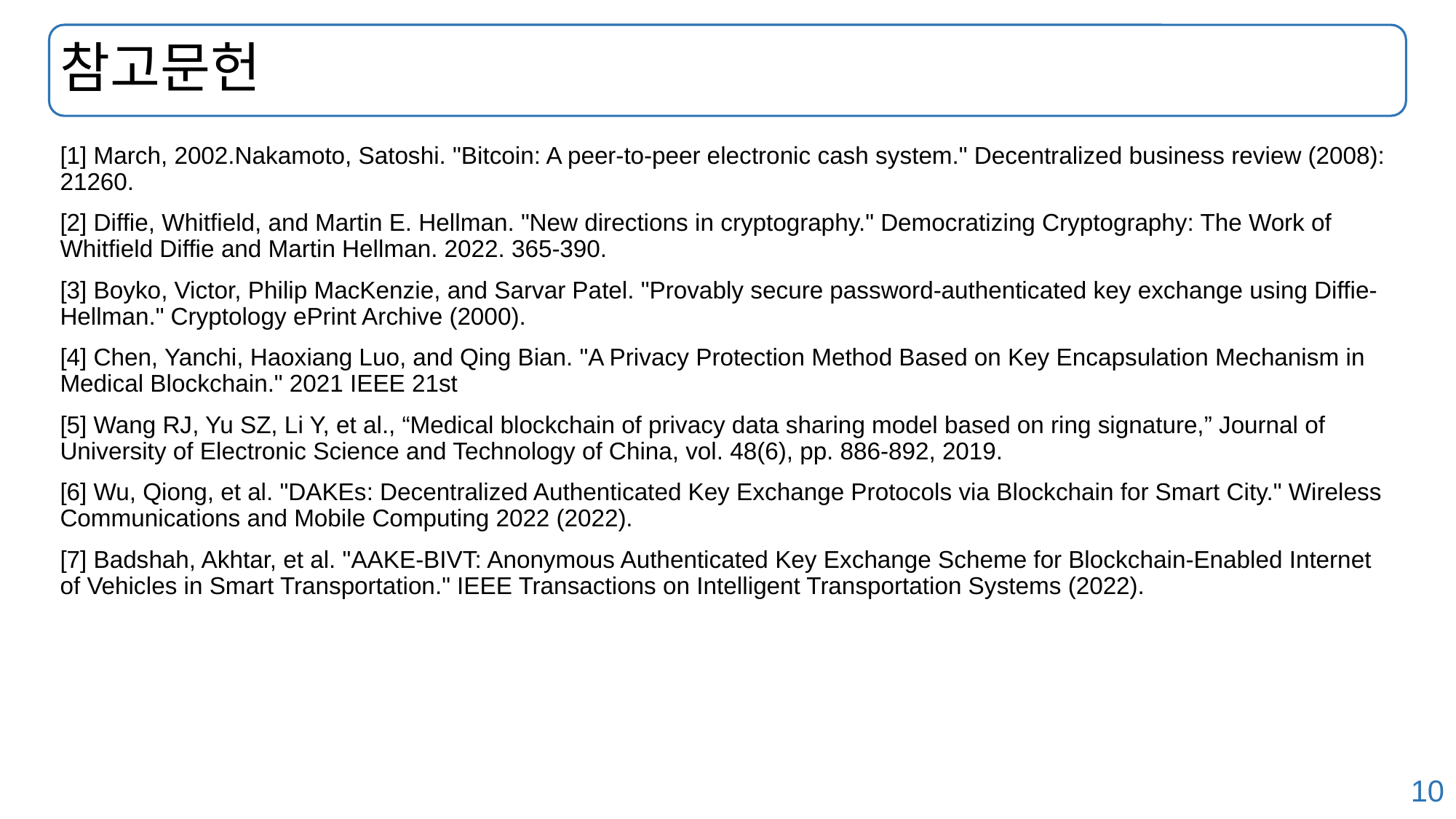

# 참고문헌
[1] March, 2002.Nakamoto, Satoshi. "Bitcoin: A peer-to-peer electronic cash system." Decentralized business review (2008): 21260.
[2] Diffie, Whitfield, and Martin E. Hellman. "New directions in cryptography." Democratizing Cryptography: The Work of Whitfield Diffie and Martin Hellman. 2022. 365-390.
[3] Boyko, Victor, Philip MacKenzie, and Sarvar Patel. "Provably secure password-authenticated key exchange using Diffie-Hellman." Cryptology ePrint Archive (2000).
[4] Chen, Yanchi, Haoxiang Luo, and Qing Bian. "A Privacy Protection Method Based on Key Encapsulation Mechanism in Medical Blockchain." 2021 IEEE 21st
[5] Wang RJ, Yu SZ, Li Y, et al., “Medical blockchain of privacy data sharing model based on ring signature,” Journal of University of Electronic Science and Technology of China, vol. 48(6), pp. 886-892, 2019.
[6] Wu, Qiong, et al. "DAKEs: Decentralized Authenticated Key Exchange Protocols via Blockchain for Smart City." Wireless Communications and Mobile Computing 2022 (2022).
[7] Badshah, Akhtar, et al. "AAKE-BIVT: Anonymous Authenticated Key Exchange Scheme for Blockchain-Enabled Internet of Vehicles in Smart Transportation." IEEE Transactions on Intelligent Transportation Systems (2022).